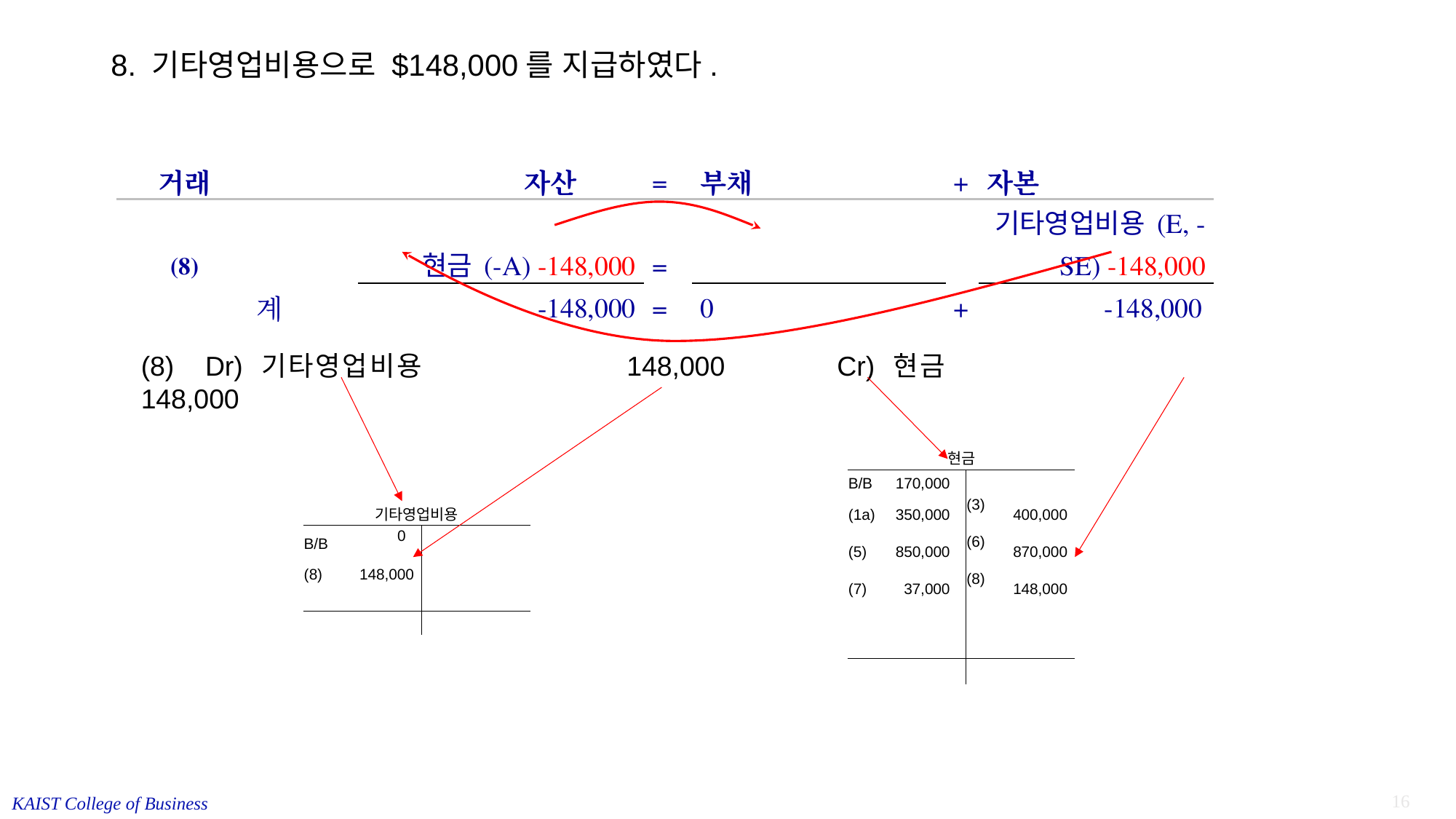

# 8. 기타영업비용으로 $148,000를 지급하였다.
|  |  |  |  |  |  |  |  |  |  |  |  |  |  |  |
| --- | --- | --- | --- | --- | --- | --- | --- | --- | --- | --- | --- | --- | --- | --- |
| 거래 |  |  |  |  |  | 자산 |  |  | = | 부채 | + | 자본 |  |  |
| (8) |  |  |  |  | 현금 (-A) -148,000 |  |  |  | = |  |  | 기타영업비용 (E, -SE) -148,000 |  |  |
|  |  |  |  | 계 | -148,000 |  |  |  | = | 0 | + | -148,000 |  |  |
|  |  |  |  |  |  |  |  |  |  |  |  |  |  |  |

(8)	 Dr) 기타영업비용	   	148,000      		Cr) 현금 			148,000
| 현금 |  |  |  |
| --- | --- | --- | --- |
| B/B | 170,000 |  |  |
| (1a) | 350,000 | (3) | 400,000 |
| (5) | 850,000 | (6) | 870,000 |
| (7) | 37,000 | (8) | 148,000 |
|  |  |  |  |
|  |  |  |  |
|  |  |  |  |
| 기타영업비용 |  |  |  |
| --- | --- | --- | --- |
| B/B | 0 |  |  |
| (8) | 148,000 |  |  |
|  |  |  |  |
|  |  |  |  |